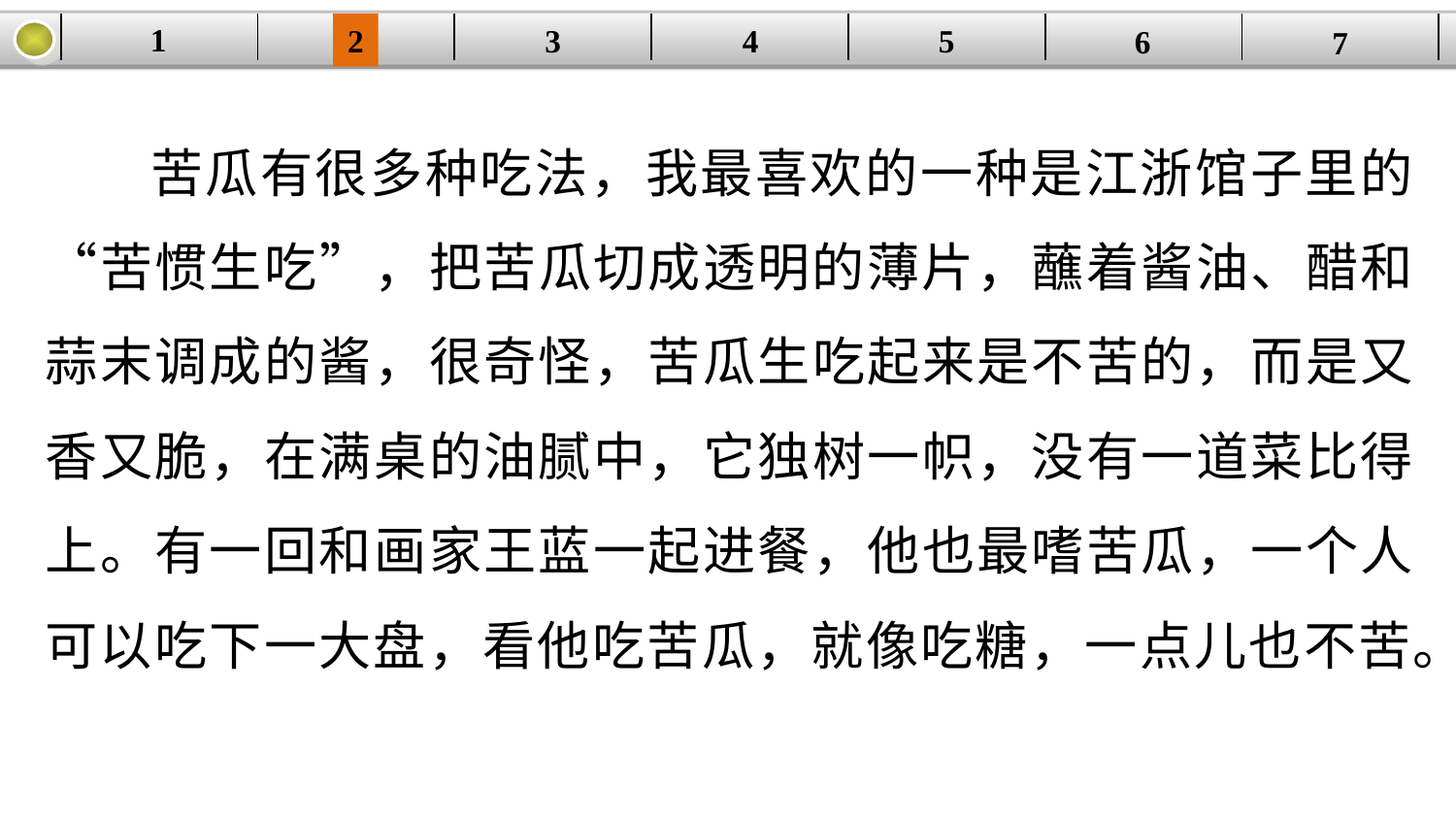

1
5
3
2
|  |  |  |  |  |  |  |
| --- | --- | --- | --- | --- | --- | --- |
4
6
7

苦瓜有很多种吃法，我最喜欢的一种是江浙馆子里的“苦惯生吃”，把苦瓜切成透明的薄片，蘸着酱油、醋和蒜末调成的酱，很奇怪，苦瓜生吃起来是不苦的，而是又香又脆，在满桌的油腻中，它独树一帜，没有一道菜比得上。有一回和画家王蓝一起进餐，他也最嗜苦瓜，一个人可以吃下一大盘，看他吃苦瓜，就像吃糖，一点儿也不苦。